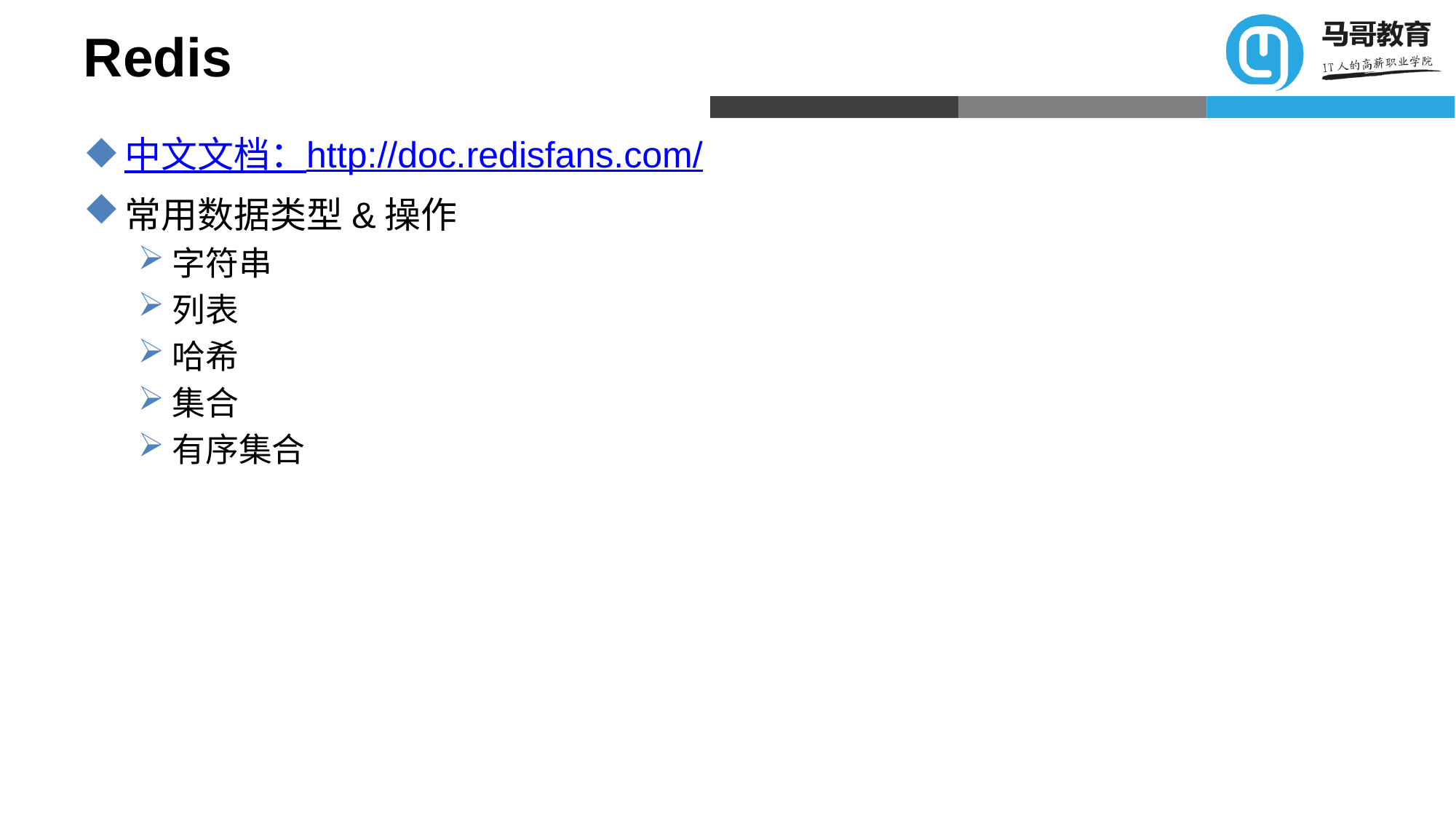

# Redis
中文文档：http://doc.redisfans.com/
常用数据类型&操作
字符串
列表
哈希
集合
有序集合